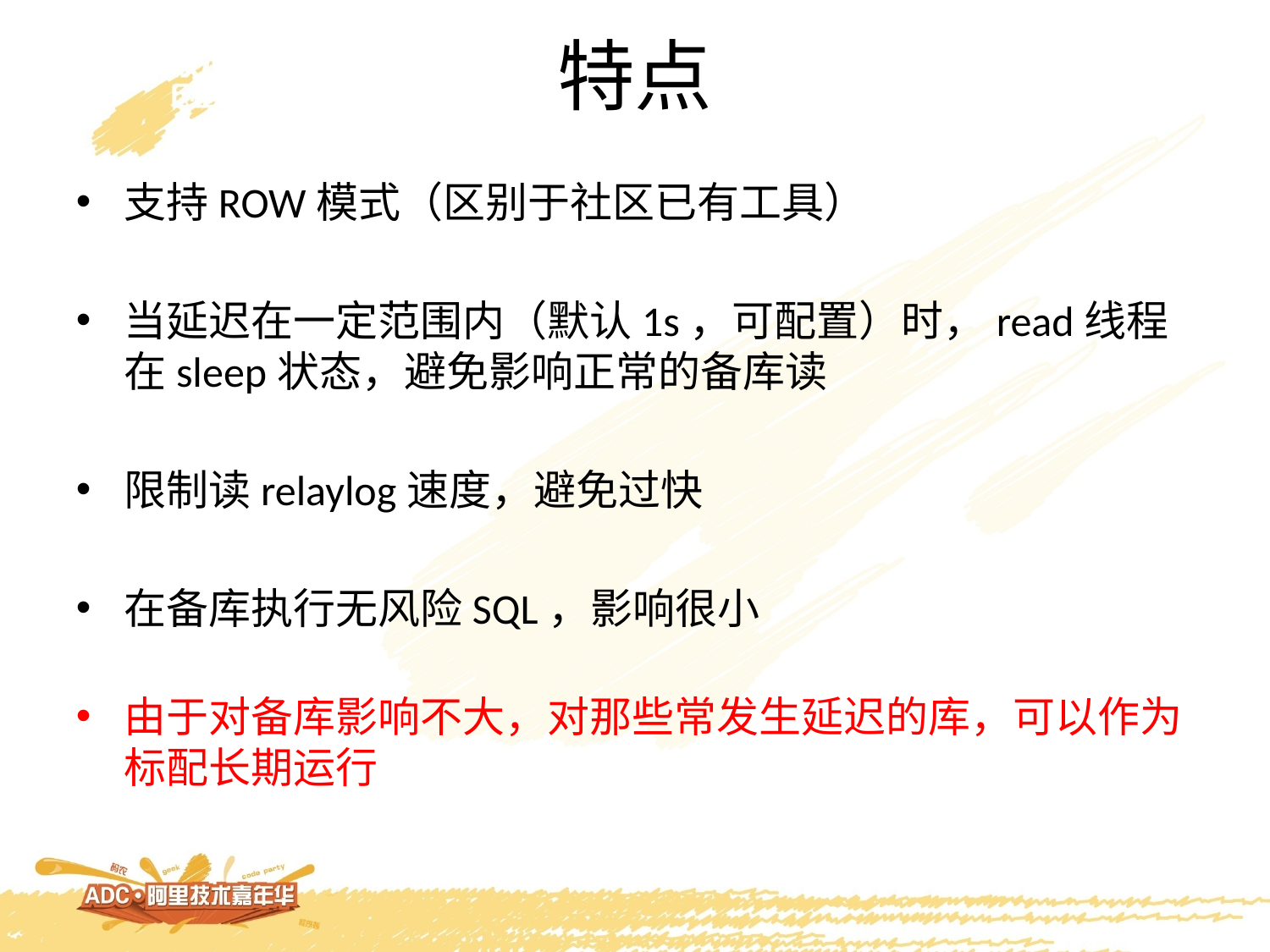

# 特点
支持ROW模式（区别于社区已有工具）

当延迟在一定范围内（默认1s，可配置）时，read线程在sleep状态，避免影响正常的备库读

限制读relaylog速度，避免过快

在备库执行无风险SQL，影响很小

由于对备库影响不大，对那些常发生延迟的库，可以作为标配长期运行